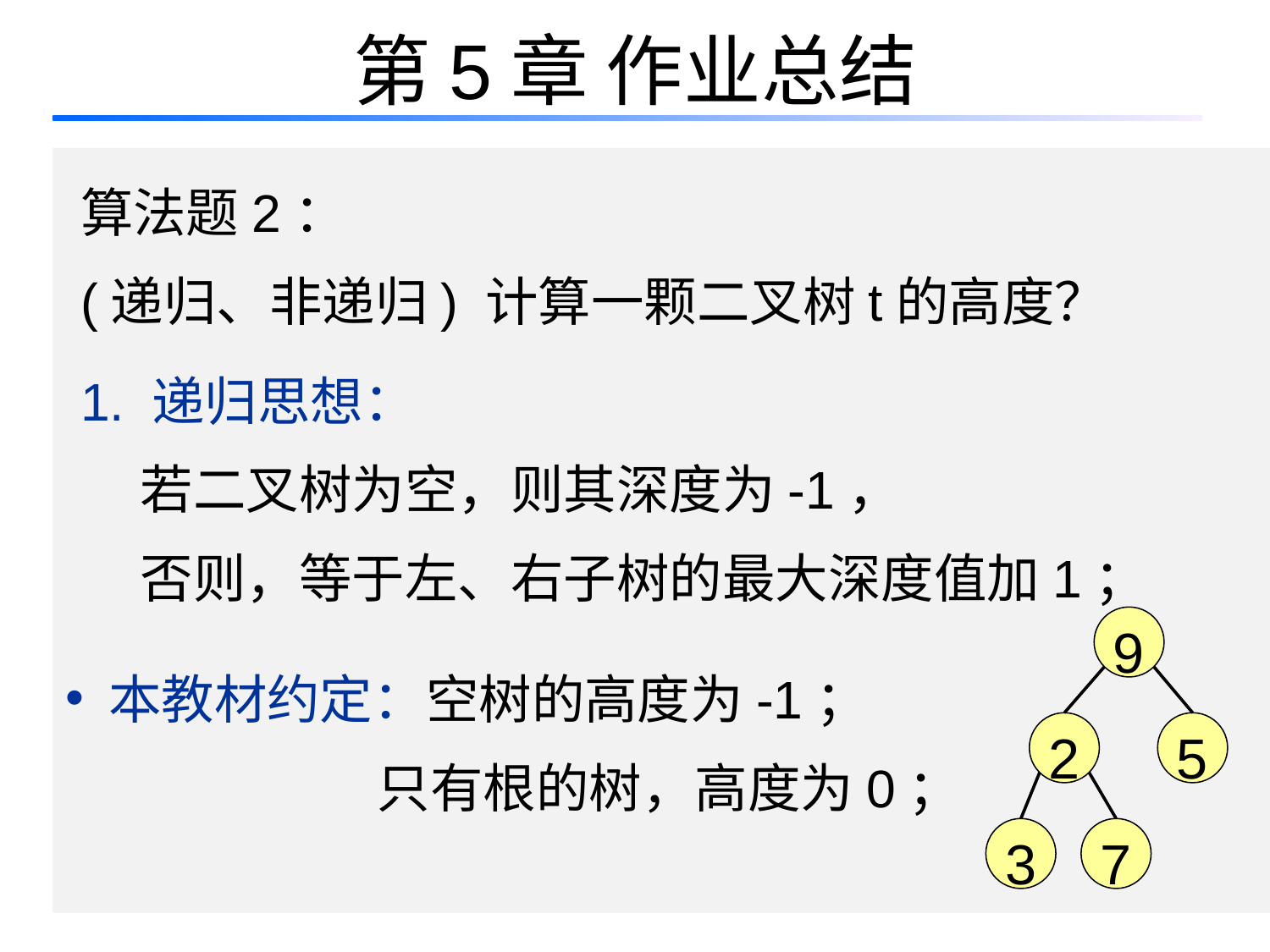

# 第5章 作业总结

算法题2：
(递归、非递归) 计算一颗二叉树t的高度？
递归思想：
    若二叉树为空，则其深度为-1，
    否则，等于左、右子树的最大深度值加1；
 本教材约定：空树的高度为-1；
                        只有根的树，高度为0；

9
2
5
3
7